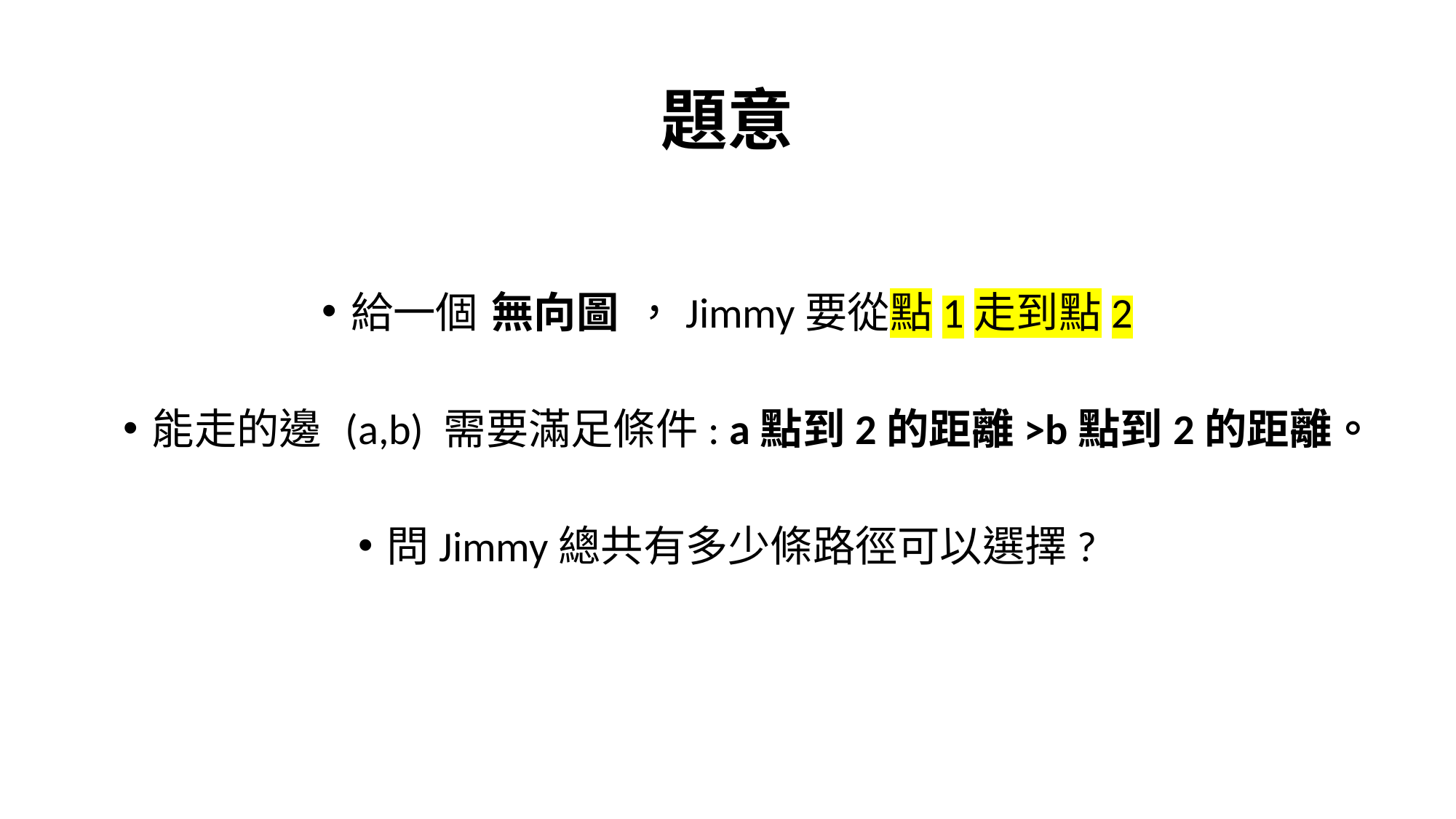

# 題意
給一個 無向圖 ，Jimmy要從點1走到點2
能走的邊 (a,b) 需要滿足條件: a點到2的距離>b點到2的距離。
問Jimmy總共有多少條路徑可以選擇?